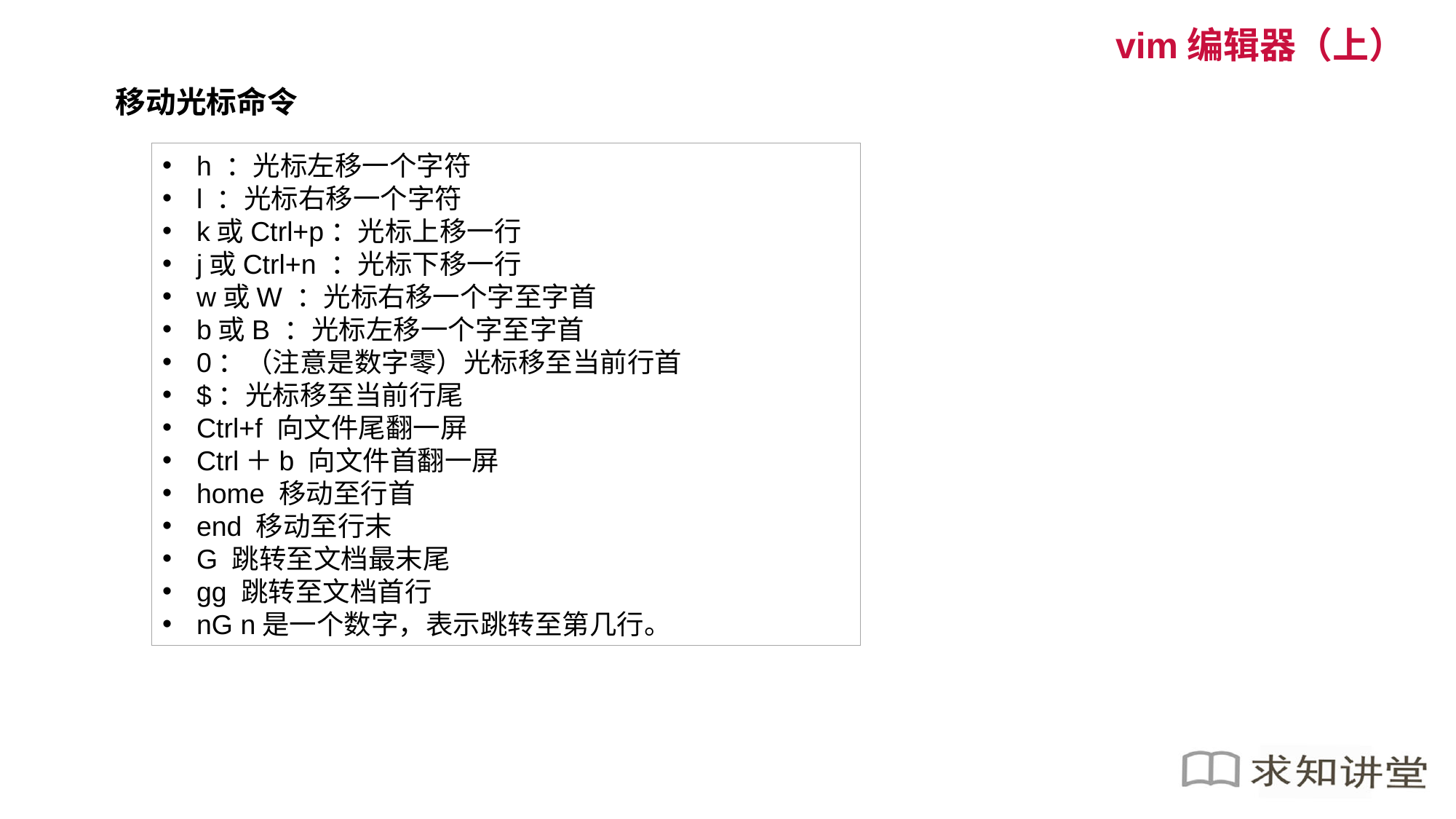

vim编辑器（上）
移动光标命令
h ：光标左移一个字符
l ：光标右移一个字符
k或Ctrl+p：光标上移一行
j或Ctrl+n ：光标下移一行
w或W ：光标右移一个字至字首
b或B ：光标左移一个字至字首
0：（注意是数字零）光标移至当前行首
$：光标移至当前行尾
Ctrl+f 向文件尾翻一屏
Ctrl＋b 向文件首翻一屏
home 移动至行首
end 移动至行末
G 跳转至文档最末尾
gg 跳转至文档首行
nG n是一个数字，表示跳转至第几行。